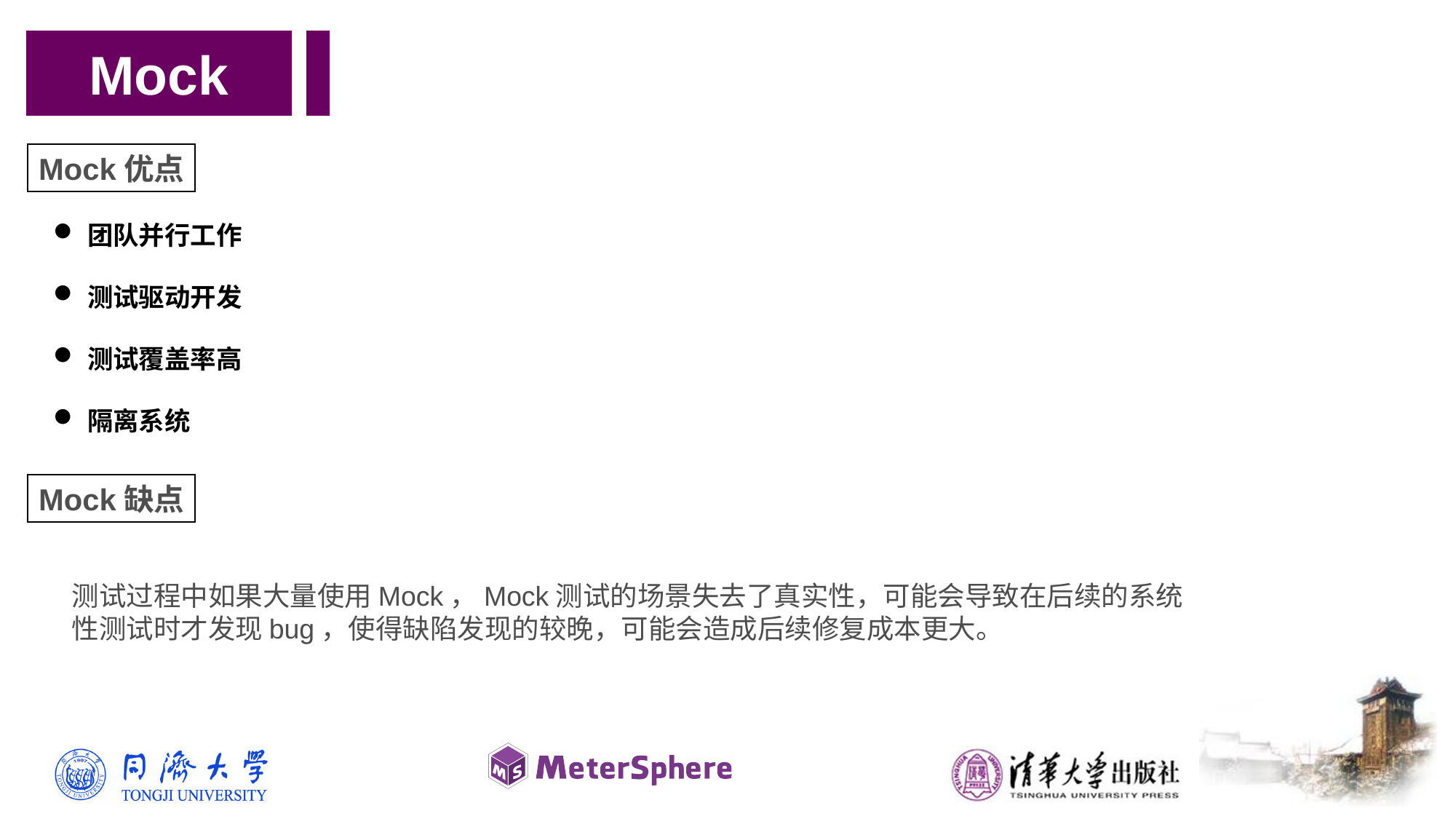

Mock
Mock优点
团队并行工作

测试驱动开发

测试覆盖率高

隔离系统

Mock缺点
测试过程中如果大量使用Mock，Mock测试的场景失去了真实性，可能会导致在后续的系统性测试时才发现bug，使得缺陷发现的较晚，可能会造成后续修复成本更大。